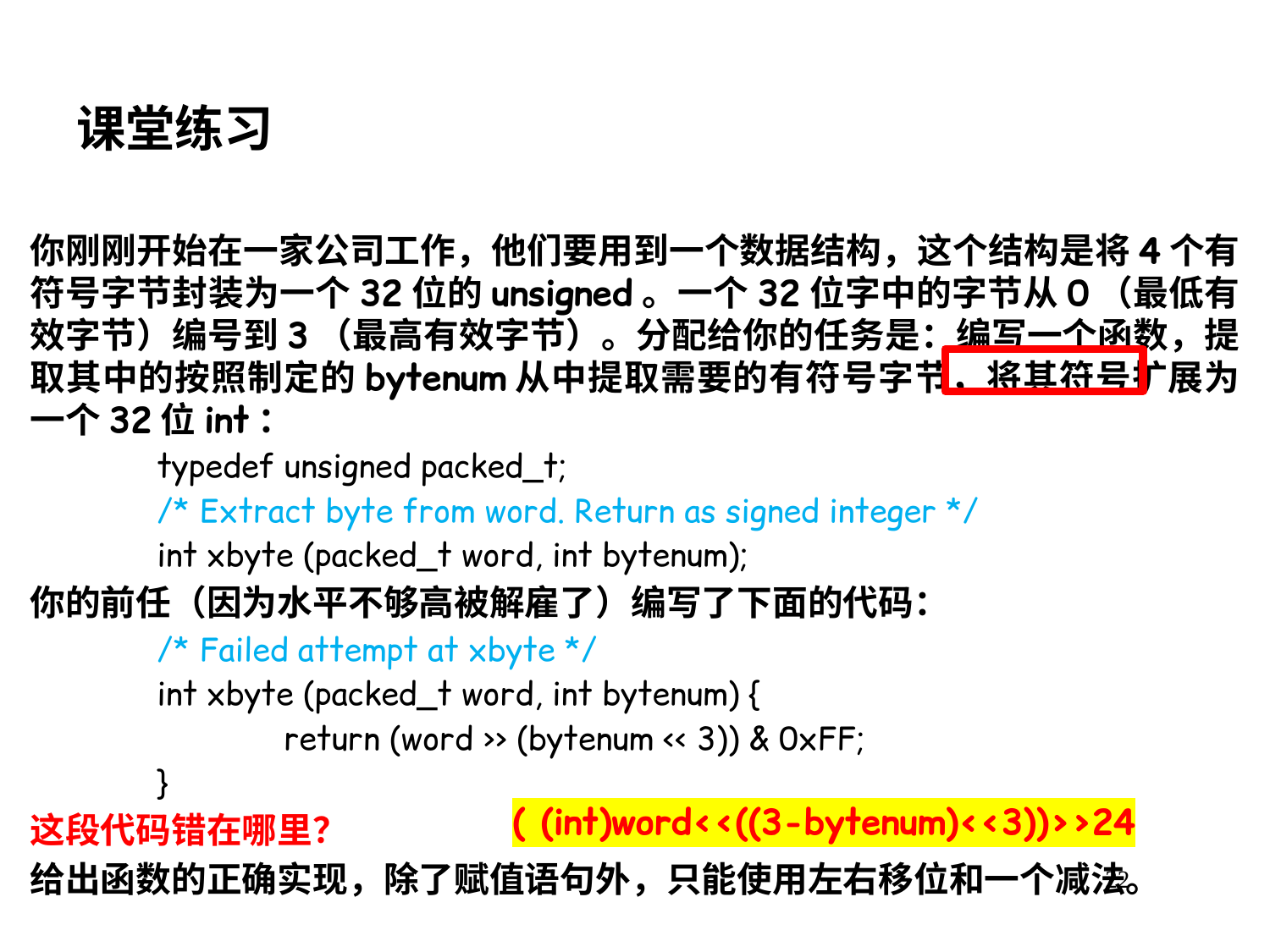

# 课堂练习
你刚刚开始在一家公司工作，他们要用到一个数据结构，这个结构是将4个有符号字节封装为一个32位的unsigned。一个32位字中的字节从0（最低有效字节）编号到3（最高有效字节）。分配给你的任务是：编写一个函数，提取其中的按照制定的bytenum从中提取需要的有符号字节，将其符号扩展为一个32位int：
	typedef unsigned packed_t;
	/* Extract byte from word. Return as signed integer */
	int xbyte (packed_t word, int bytenum);
你的前任（因为水平不够高被解雇了）编写了下面的代码：
	/* Failed attempt at xbyte */
	int xbyte (packed_t word, int bytenum) {
		return (word >> (bytenum << 3)) & 0xFF;
	}
这段代码错在哪里？
给出函数的正确实现，除了赋值语句外，只能使用左右移位和一个减法。

( (int)word<<((3-bytenum)<<3))>>24
22